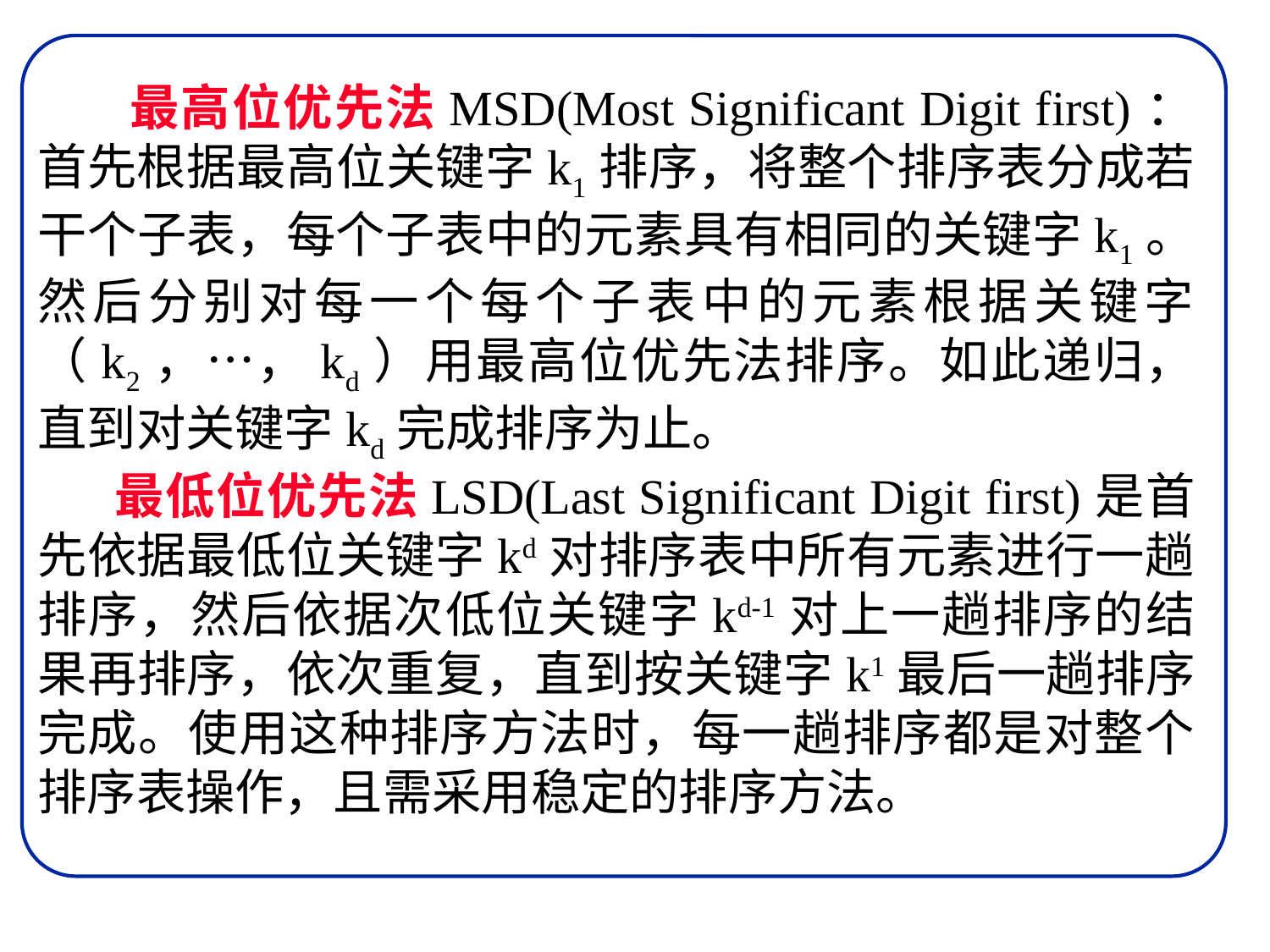

最高位优先法MSD(Most Significant Digit first)：首先根据最高位关键字k1排序，将整个排序表分成若干个子表，每个子表中的元素具有相同的关键字k1。然后分别对每一个每个子表中的元素根据关键字（k2，…，kd）用最高位优先法排序。如此递归，直到对关键字kd完成排序为止。
     最低位优先法LSD(Last Significant Digit first)是首先依据最低位关键字kd对排序表中所有元素进行一趟排序，然后依据次低位关键字kd-1对上一趟排序的结果再排序，依次重复，直到按关键字k1最后一趟排序完成。使用这种排序方法时，每一趟排序都是对整个排序表操作，且需采用稳定的排序方法。